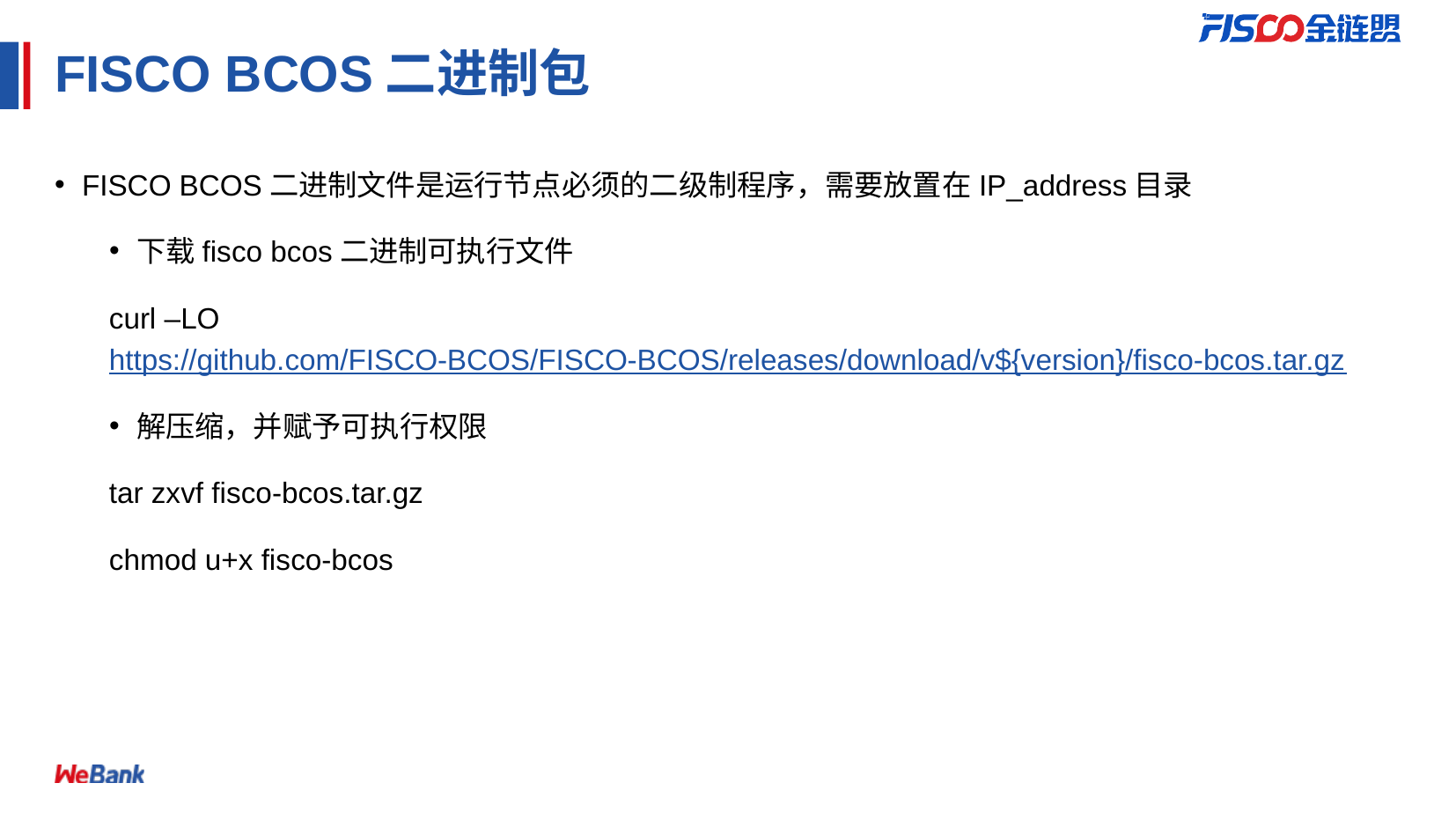

# FISCO BCOS二进制包
FISCO BCOS二进制文件是运行节点必须的二级制程序，需要放置在IP_address目录
下载fisco bcos二进制可执行文件
curl –LO https://github.com/FISCO-BCOS/FISCO-BCOS/releases/download/v${version}/fisco-bcos.tar.gz
解压缩，并赋予可执行权限
tar zxvf fisco-bcos.tar.gz
chmod u+x fisco-bcos